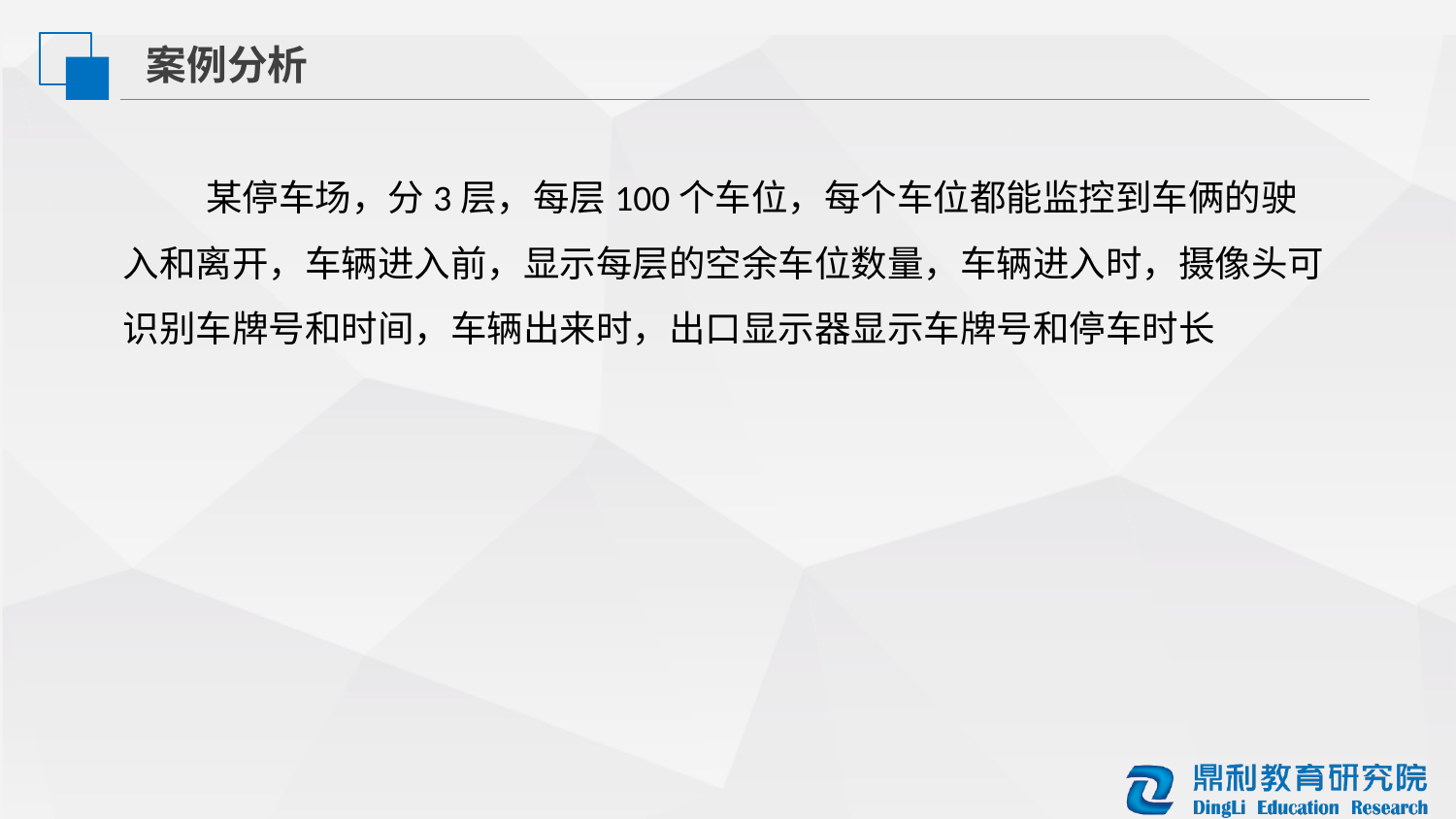

案例分析
         某停车场，分3层，每层100个车位，每个车位都能监控到车俩的驶入和离开，车辆进入前，显示每层的空余车位数量，车辆进入时，摄像头可识别车牌号和时间，车辆出来时，出口显示器显示车牌号和停车时长